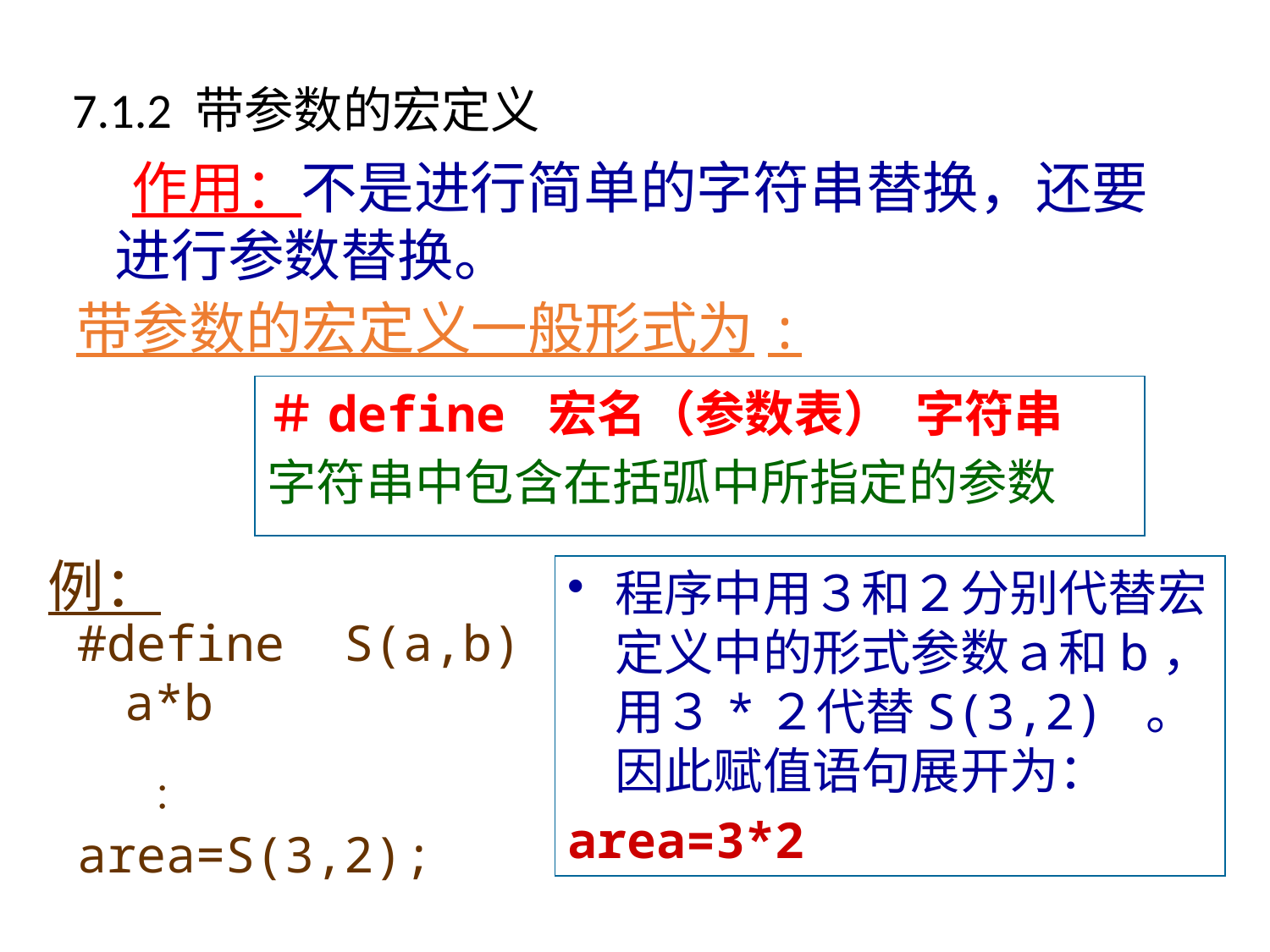

# 7.1.2 带参数的宏定义
    作用：不是进行简单的字符串替换，还要进行参数替换。
  带参数的宏定义一般形式为:
＃define 宏名（参数表）  字符串
字符串中包含在括弧中所指定的参数
例：
程序中用３和２分别代替宏定义中的形式参数ａ和b，用３*２代替S(3,2) 。因此赋值语句展开为：
area=3*2
#define  S(a,b) a*b
    :
area=S(3,2);